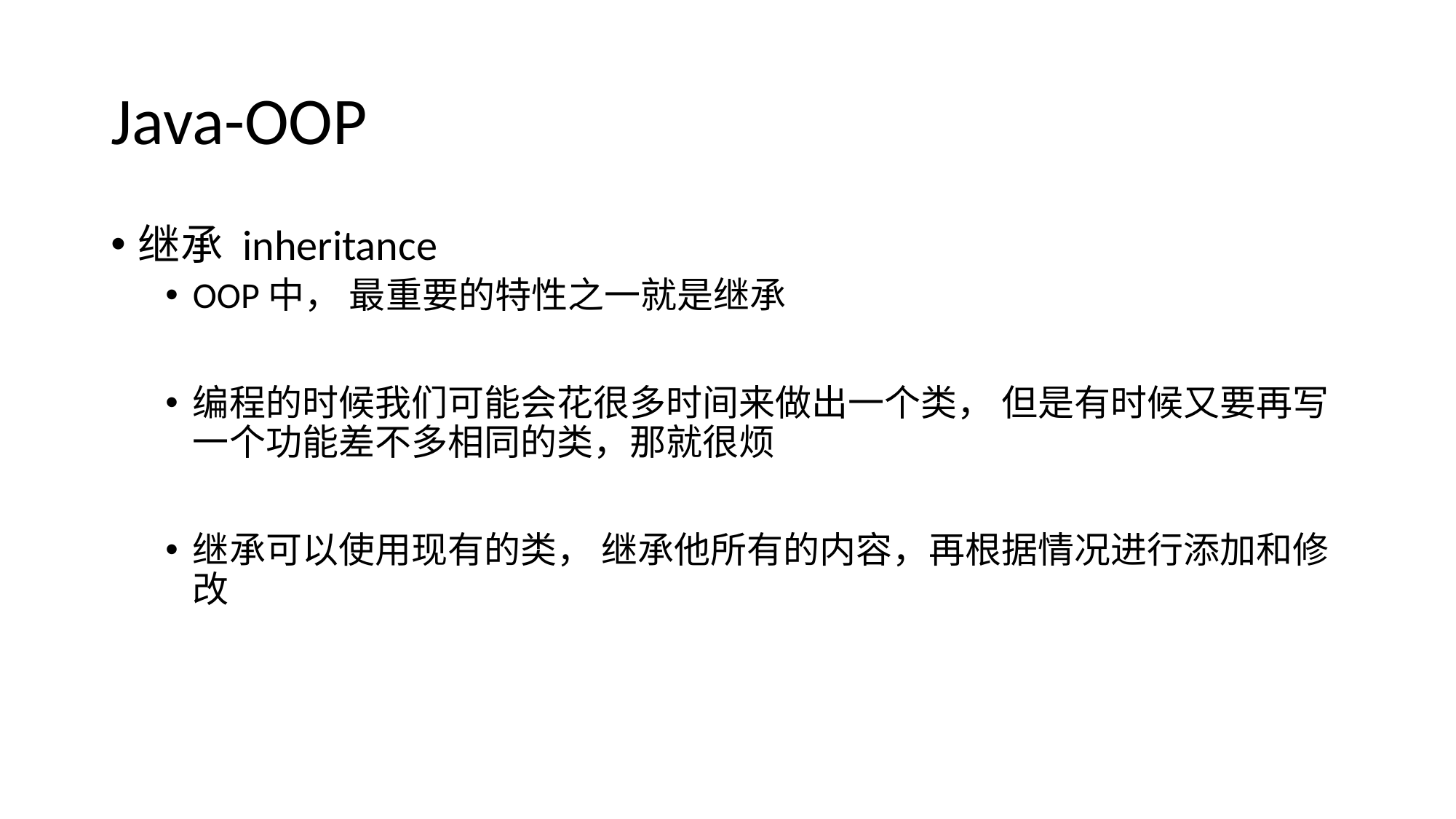

# Java-OOP
继承 inheritance
OOP中， 最重要的特性之一就是继承

编程的时候我们可能会花很多时间来做出一个类， 但是有时候又要再写一个功能差不多相同的类，那就很烦

继承可以使用现有的类， 继承他所有的内容，再根据情况进行添加和修改